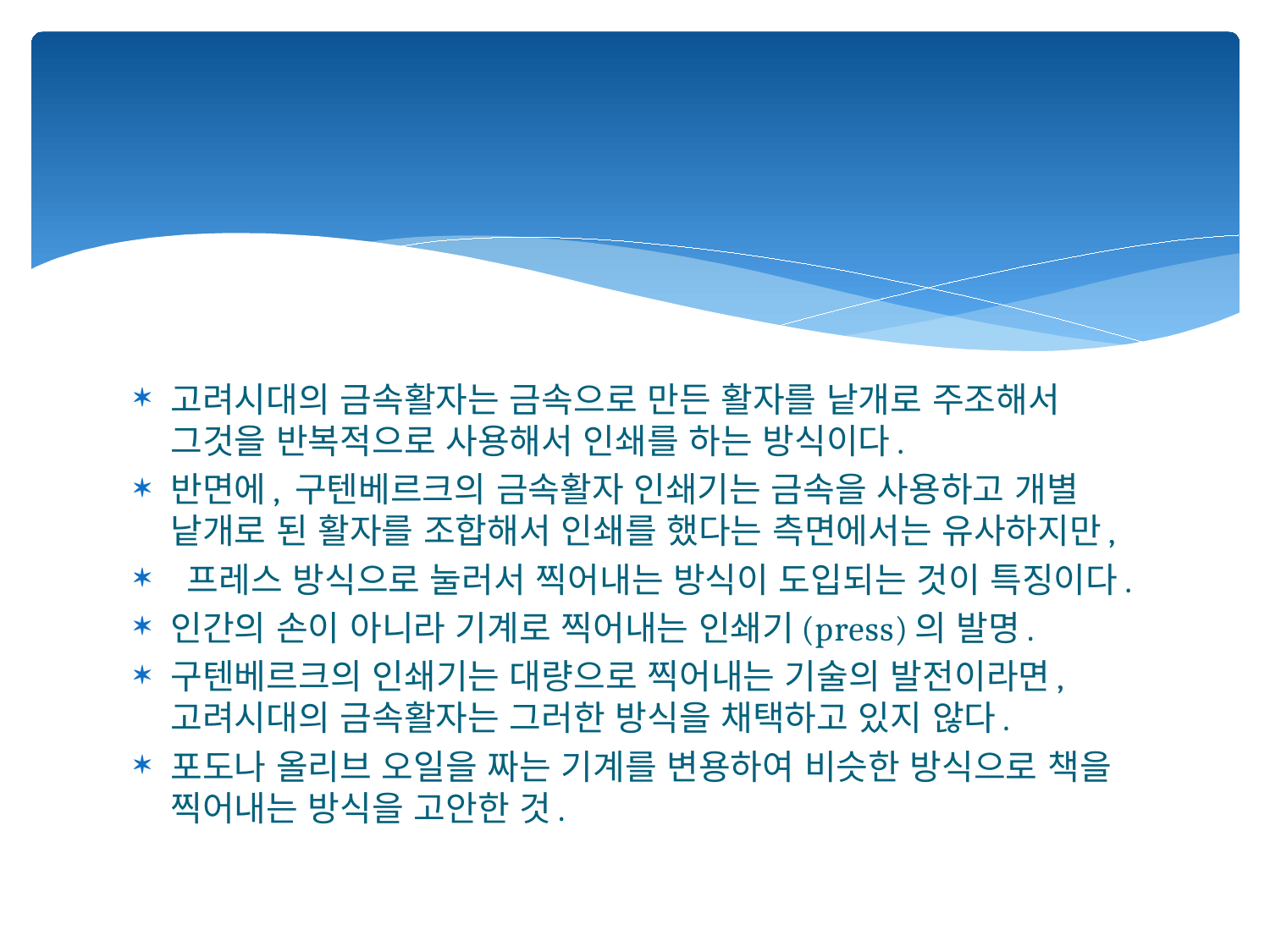

#
고려시대의 금속활자는 금속으로 만든 활자를 낱개로 주조해서 그것을 반복적으로 사용해서 인쇄를 하는 방식이다.
반면에, 구텐베르크의 금속활자 인쇄기는 금속을 사용하고 개별 낱개로 된 활자를 조합해서 인쇄를 했다는 측면에서는 유사하지만,
 프레스 방식으로 눌러서 찍어내는 방식이 도입되는 것이 특징이다.
인간의 손이 아니라 기계로 찍어내는 인쇄기(press)의 발명.
구텐베르크의 인쇄기는 대량으로 찍어내는 기술의 발전이라면, 고려시대의 금속활자는 그러한 방식을 채택하고 있지 않다.
포도나 올리브 오일을 짜는 기계를 변용하여 비슷한 방식으로 책을 찍어내는 방식을 고안한 것.